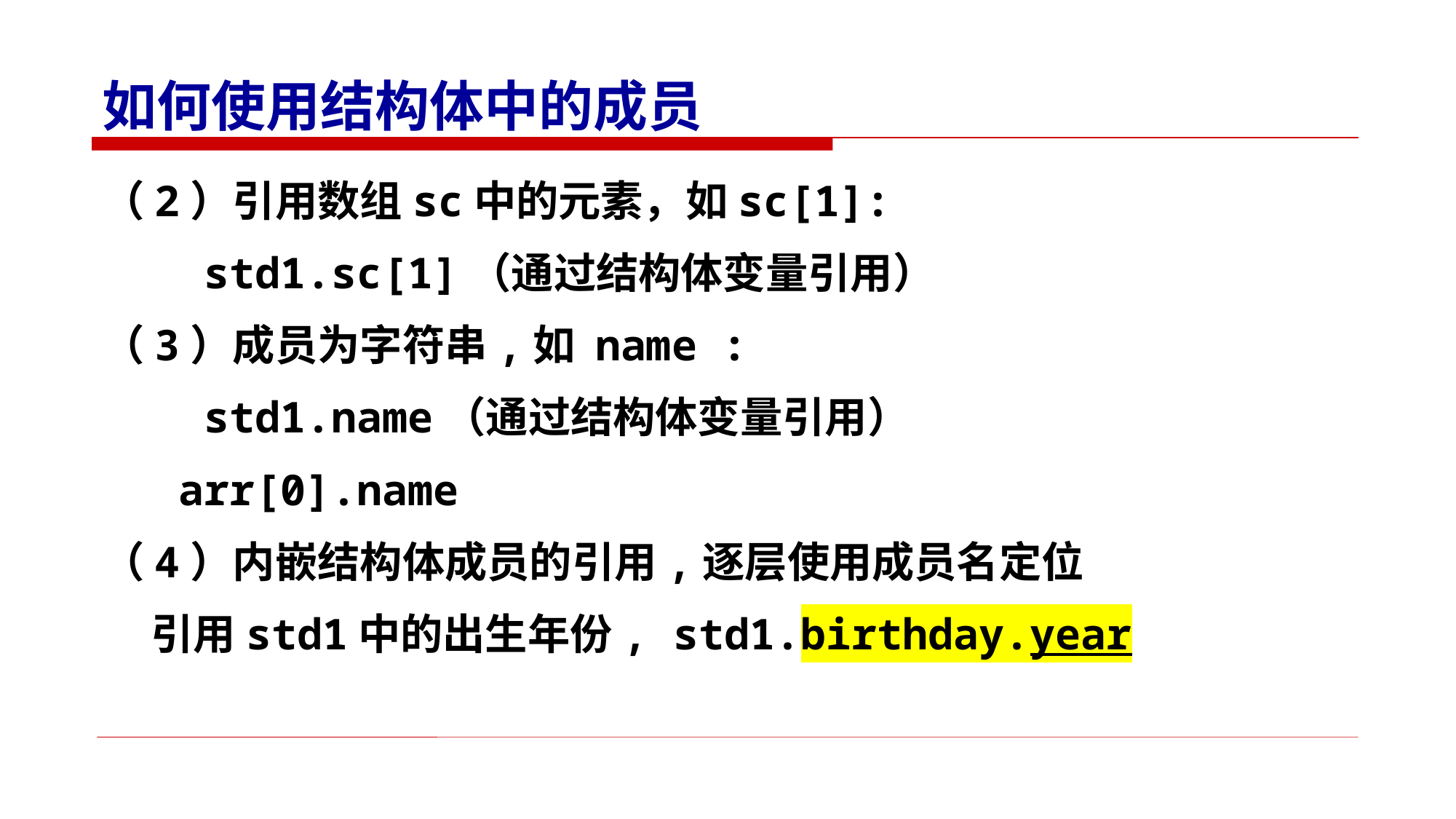

如何使用结构体中的成员
（2）引用数组sc中的元素，如sc[1]:
    std1.sc[1]（通过结构体变量引用）
（3）成员为字符串,如 name :
    std1.name（通过结构体变量引用）
   arr[0].name
（4）内嵌结构体成员的引用,逐层使用成员名定位
    引用std1中的出生年份, std1.birthday.year